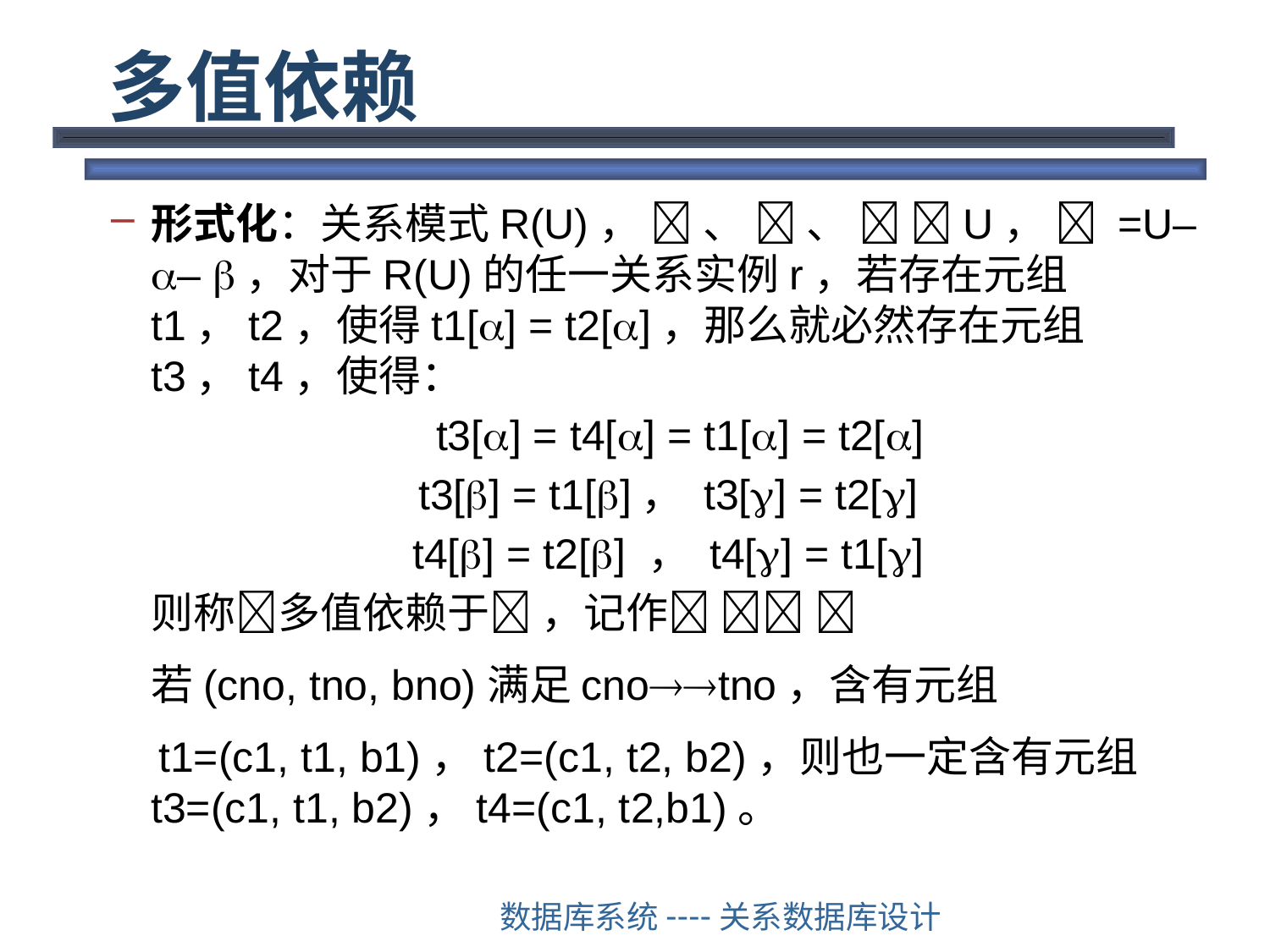

# 多值依赖
形式化：关系模式R(U)， α 、 β 、 γ ⊂U， γ =U–α– β，对于R(U)的任一关系实例r，若存在元组t1，t2，使得t1[α] = t2[α]，那么就必然存在元组t3，t4，使得：
  t3[α] = t4[α] = t1[α] = t2[α]
t3[β] = t1[β]， t3[γ] = t2[γ]
t4[β] = t2[β] ， t4[γ] = t1[γ]
	则称β多值依赖于α ，记作α →→ β
	若(cno, tno, bno)满足cno→→tno，含有元组
    t1=(c1, t1, b1)，t2=(c1, t2, b2)，则也一定含有元组        t3=(c1, t1, b2)，t4=(c1, t2,b1)。
数据库系统----关系数据库设计